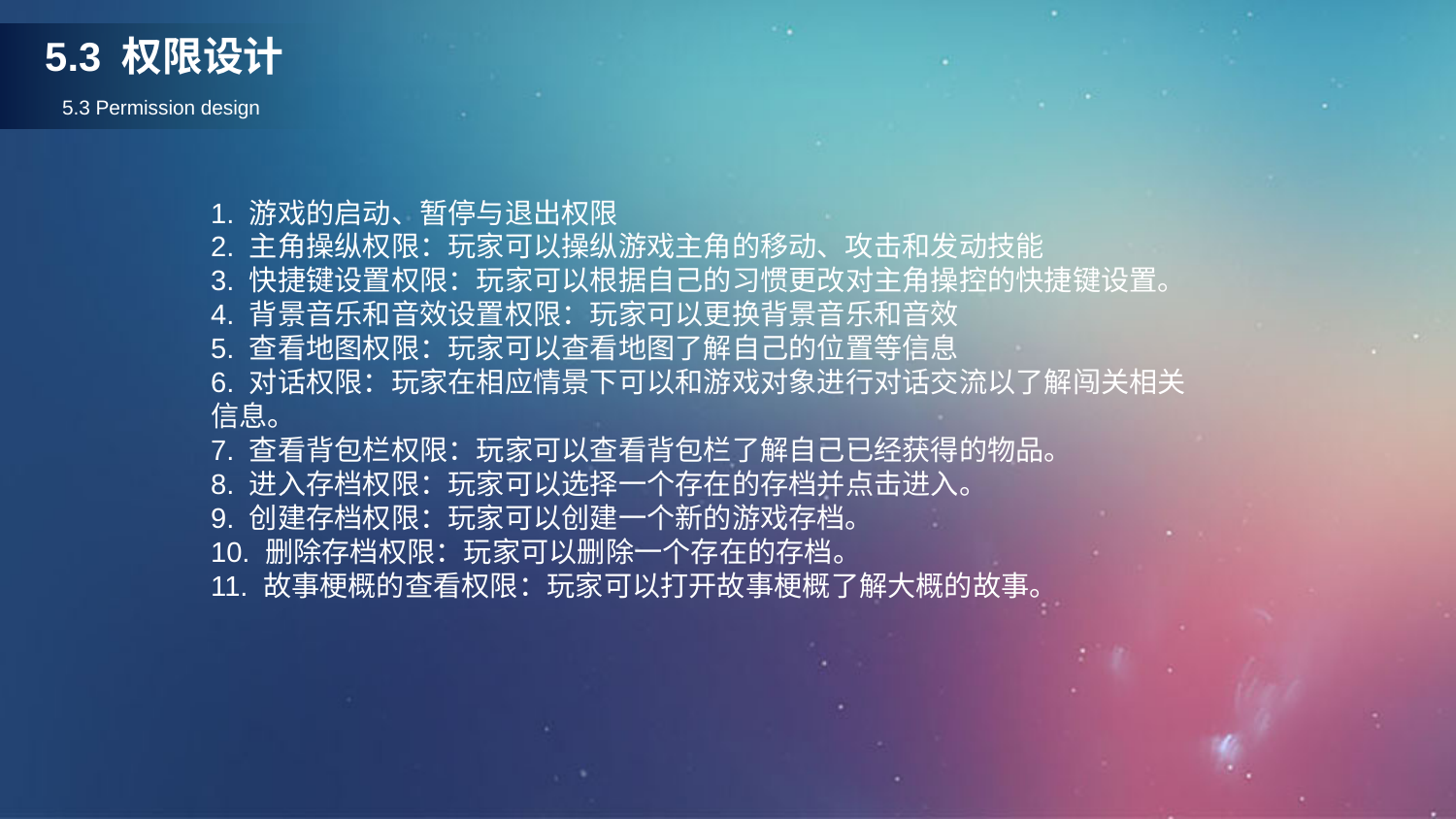

5.3 权限设计
5.3 Permission design
1. 游戏的启动、暂停与退出权限
2. 主角操纵权限：玩家可以操纵游戏主角的移动、攻击和发动技能
3. 快捷键设置权限：玩家可以根据自己的习惯更改对主角操控的快捷键设置。
4. 背景音乐和音效设置权限：玩家可以更换背景音乐和音效
5. 查看地图权限：玩家可以查看地图了解自己的位置等信息
6. 对话权限：玩家在相应情景下可以和游戏对象进行对话交流以了解闯关相关信息。
7. 查看背包栏权限：玩家可以查看背包栏了解自己已经获得的物品。
8. 进入存档权限：玩家可以选择一个存在的存档并点击进入。
9. 创建存档权限：玩家可以创建一个新的游戏存档。
10. 删除存档权限：玩家可以删除一个存在的存档。
11. 故事梗概的查看权限：玩家可以打开故事梗概了解大概的故事。